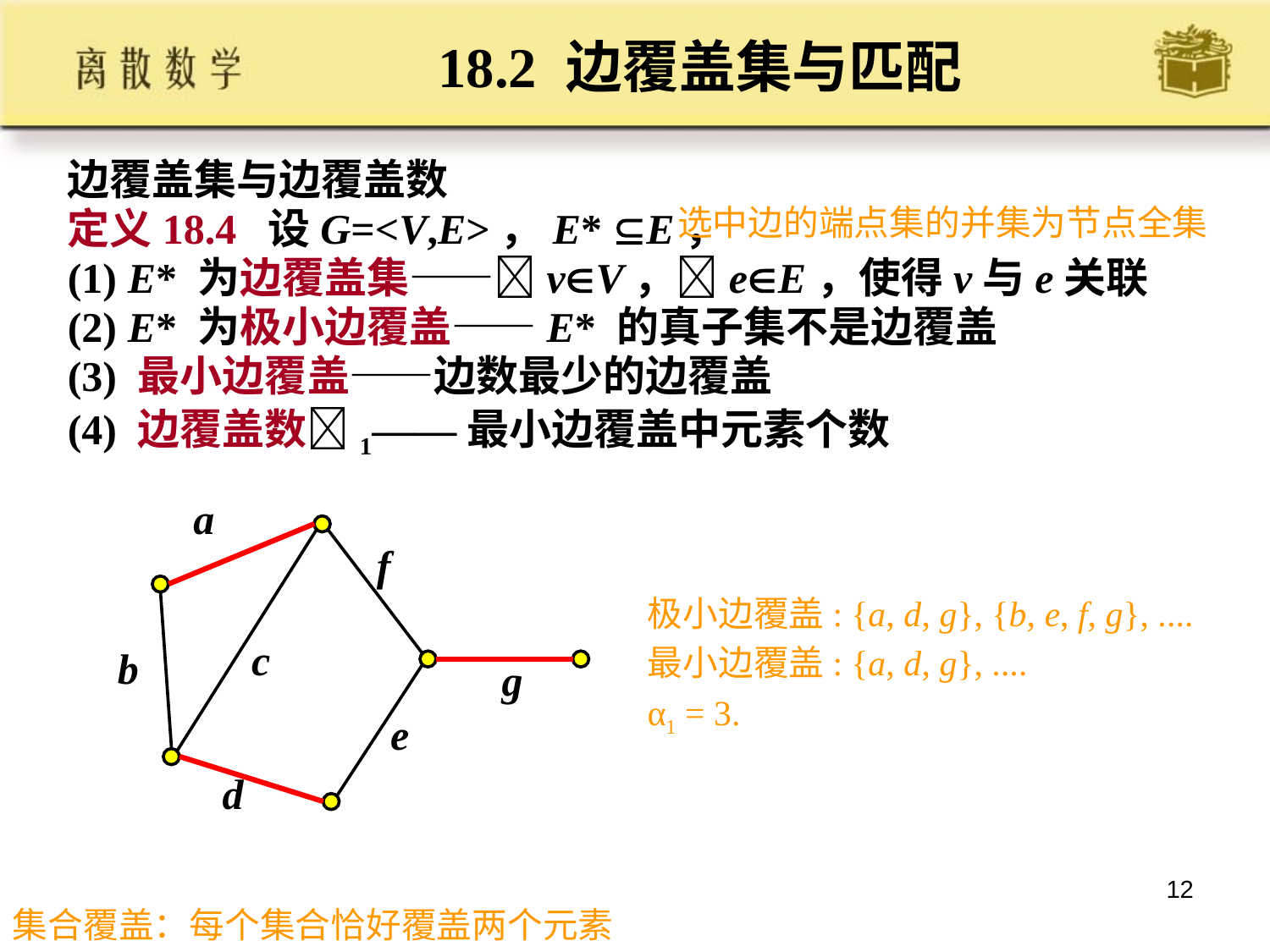

# 18.2 边覆盖集与匹配
边覆盖集与边覆盖数
定义18.4  设G=<V,E>，E* ⊆E，
(1) E* 为边覆盖集——∀v∈V，∃e∈E，使得v与e关联
(2) E* 为极小边覆盖——E* 的真子集不是边覆盖
(3) 最小边覆盖——边数最少的边覆盖
(4) 边覆盖数α1——最小边覆盖中元素个数

选中边的端点集的并集为节点全集
a

f
c
b
g
e
d
极小边覆盖: {a, d, g}, {b, e, f, g}, ....
最小边覆盖: {a, d, g}, ....
α1 = 3.
12
集合覆盖：每个集合恰好覆盖两个元素